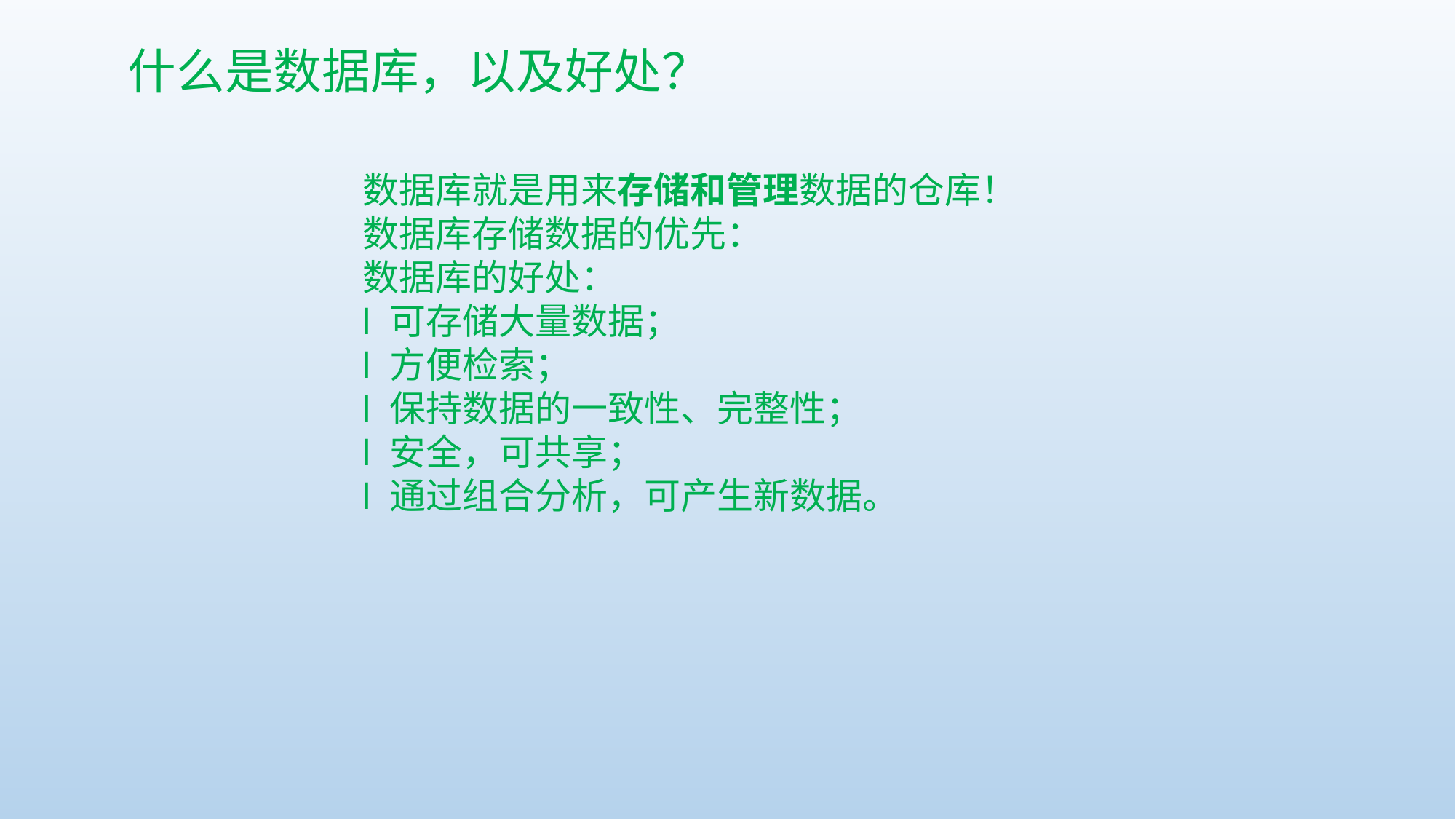

什么是数据库，以及好处？

数据库就是用来存储和管理数据的仓库！
数据库存储数据的优先：
数据库的好处：
l 可存储大量数据；
l 方便检索；
l 保持数据的一致性、完整性；
l 安全，可共享；
l 通过组合分析，可产生新数据。